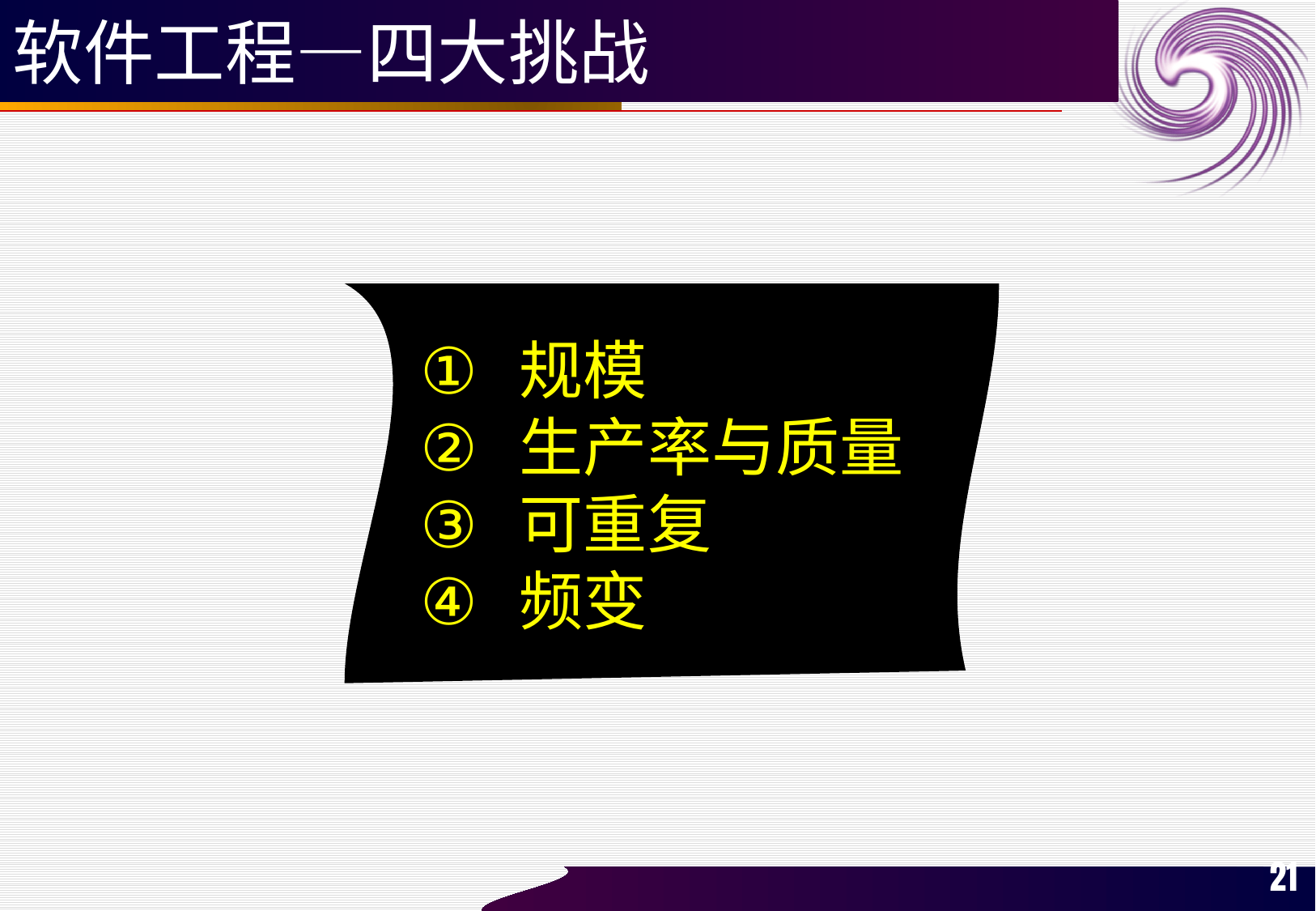

# 软件工程—四大挑战
规模
生产率与质量
可重复
频变
21